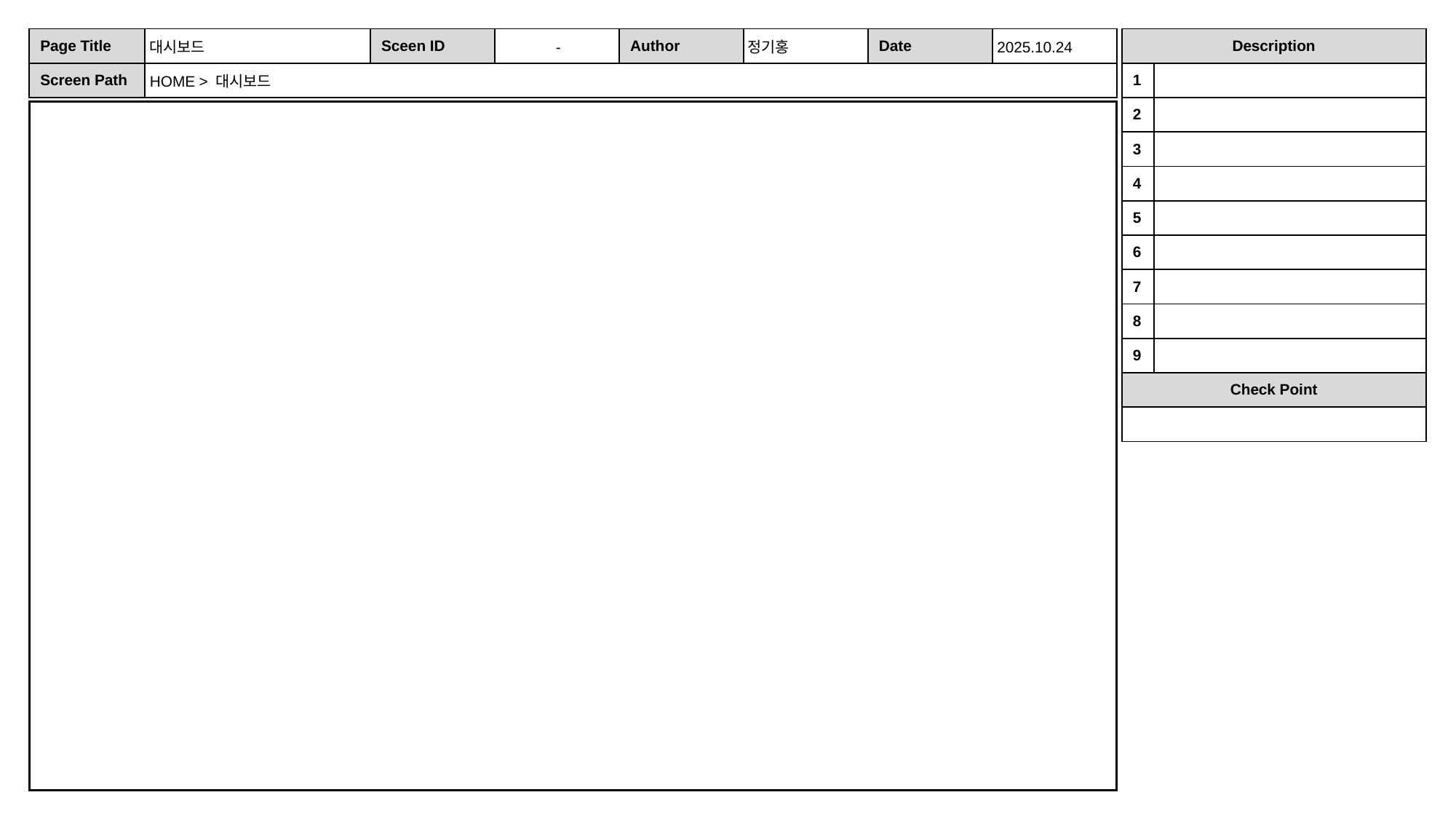

대시보드
-
정기홍
2025.10.24
HOME > 대시보드